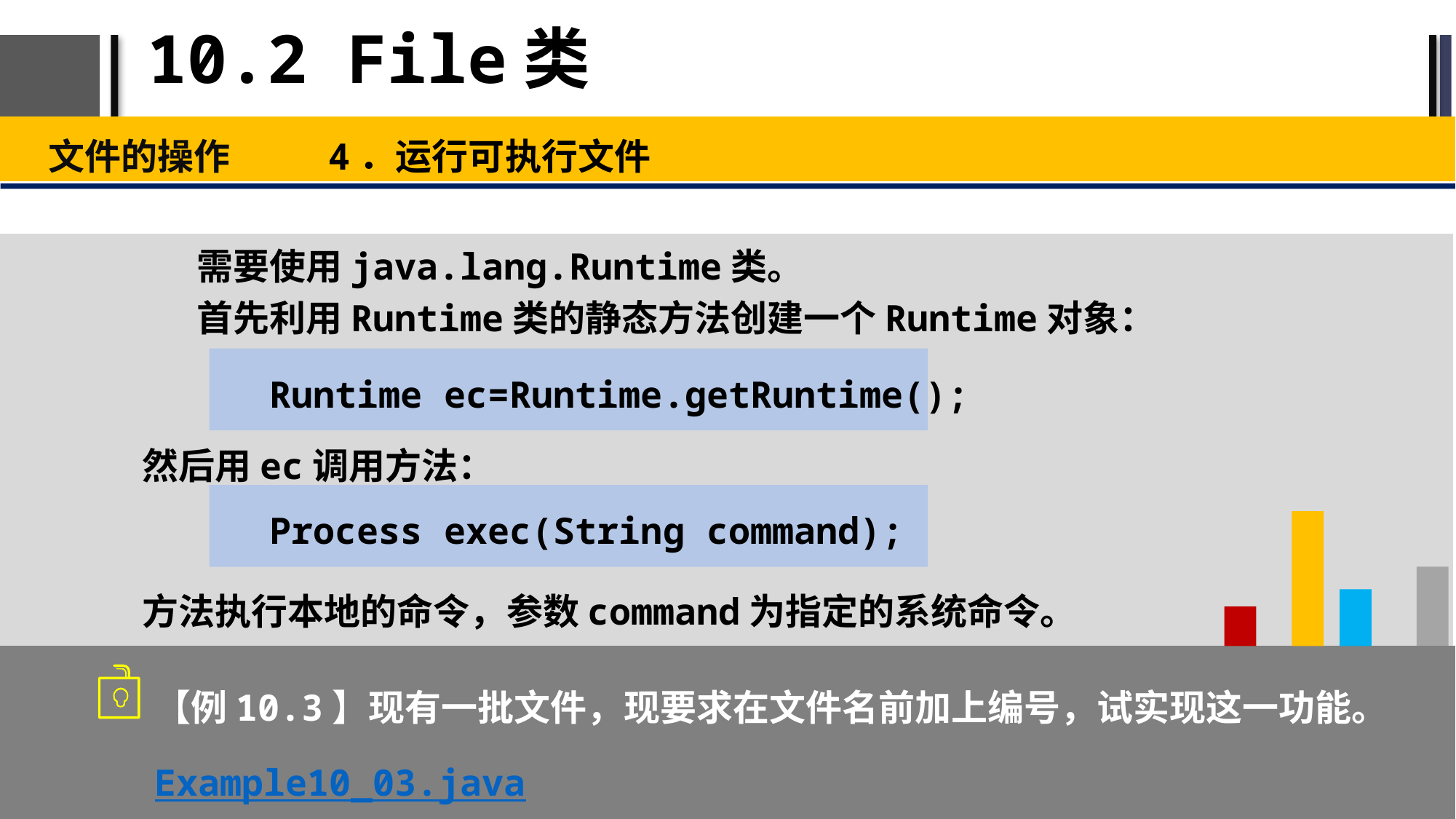

# 10.2 File类

文件的操作           4．运行可执行文件

需要使用java.lang.Runtime类。
首先利用Runtime类的静态方法创建一个Runtime对象：
Runtime ec=Runtime.getRuntime();

然后用ec调用方法：
Process exec(String command);

方法执行本地的命令，参数command为指定的系统命令。

【例10.3】现有一批文件，现要求在文件名前加上编号，试实现这一功能。
Example10_03.java